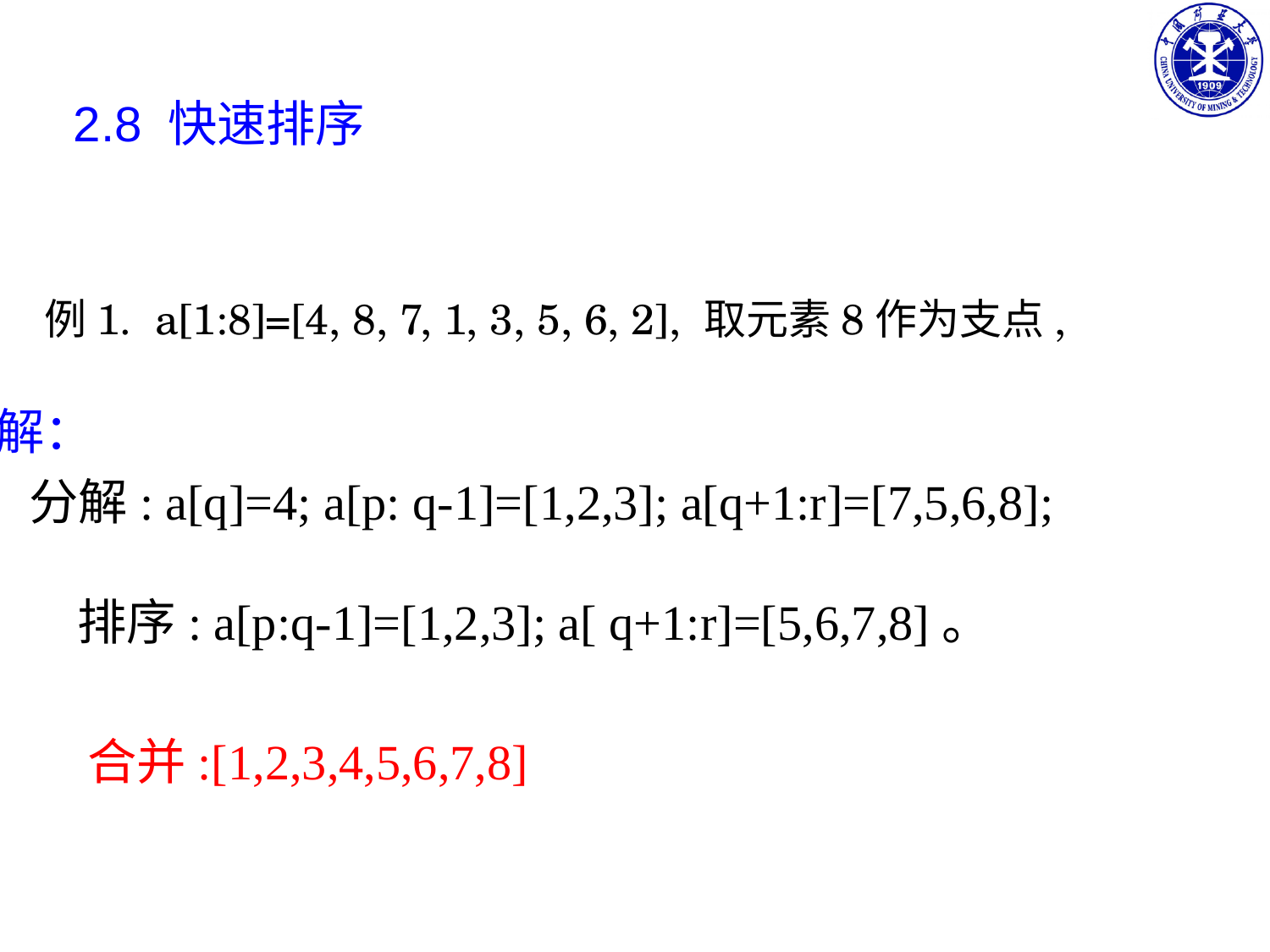

#
2.8 快速排序
例1.  a[1:8]=[4, 8, 7, 1, 3, 5, 6, 2], 取元素8作为支点,
解：
分解: a[q]=4; a[p: q-1]=[1,2,3]; a[q+1:r]=[7,5,6,8];
排序: a[p:q-1]=[1,2,3]; a[ q+1:r]=[5,6,7,8]。
合并:[1,2,3,4,5,6,7,8]